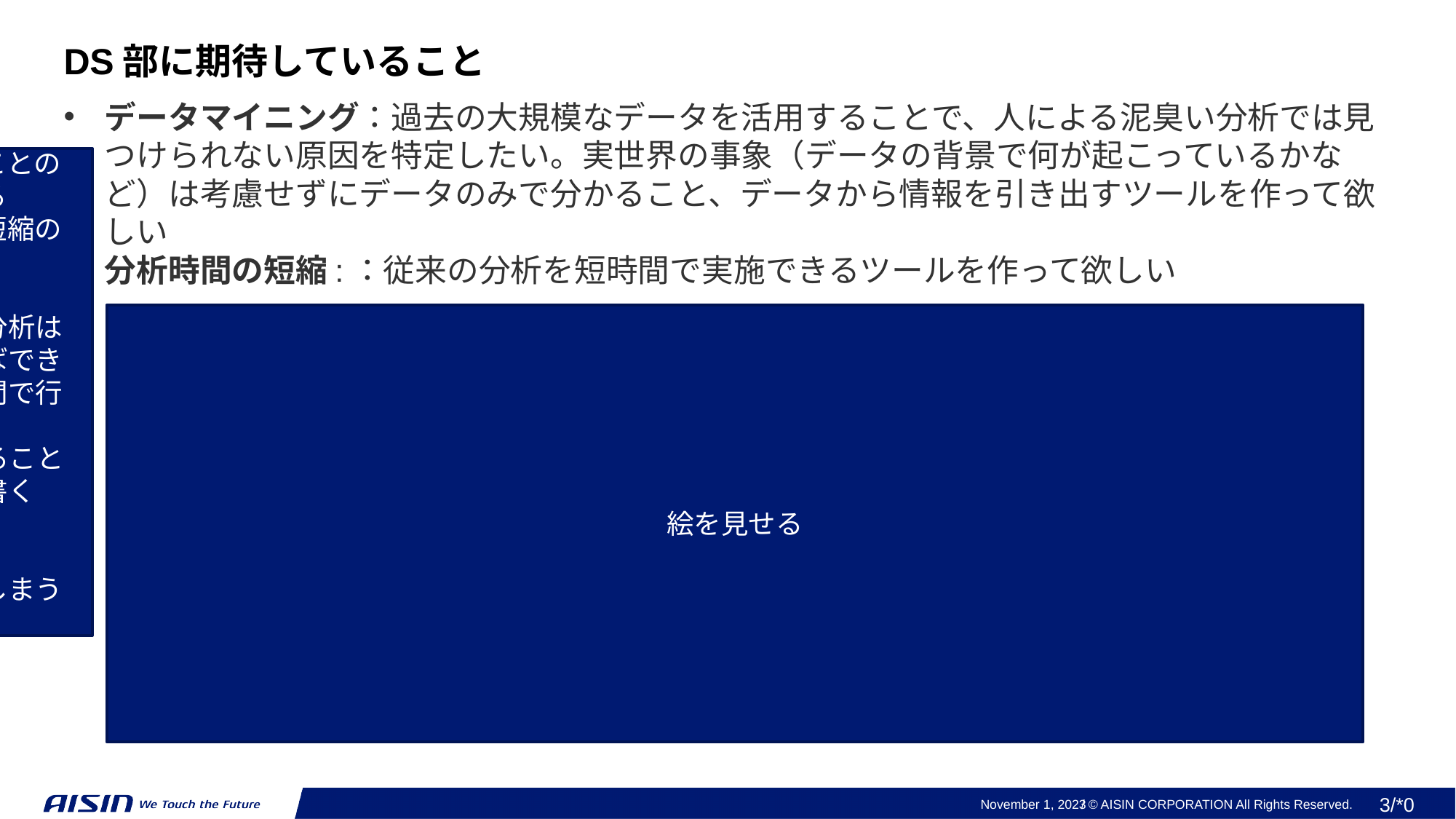

DS部に期待していること
データマイニング：過去の大規模なデータを活用することで、人による泥臭い分析では見つけられない原因を特定したい。実世界の事象（データの背景で何が起こっているかなど）は考慮せずにデータのみで分かること、データから情報を引き出すツールを作って欲しい
分析時間の短縮:：従来の分析を短時間で実施できるツールを作って欲しい
人がやっていることの代替の話に変える
ひとまず時間の短縮の軸で書く

ビックデータの分析は人が時間かければできることを短い時間で行う
AIやDSでできることできないことを書く

質は期待させてしまう

絵を見せる
November 1, 2023